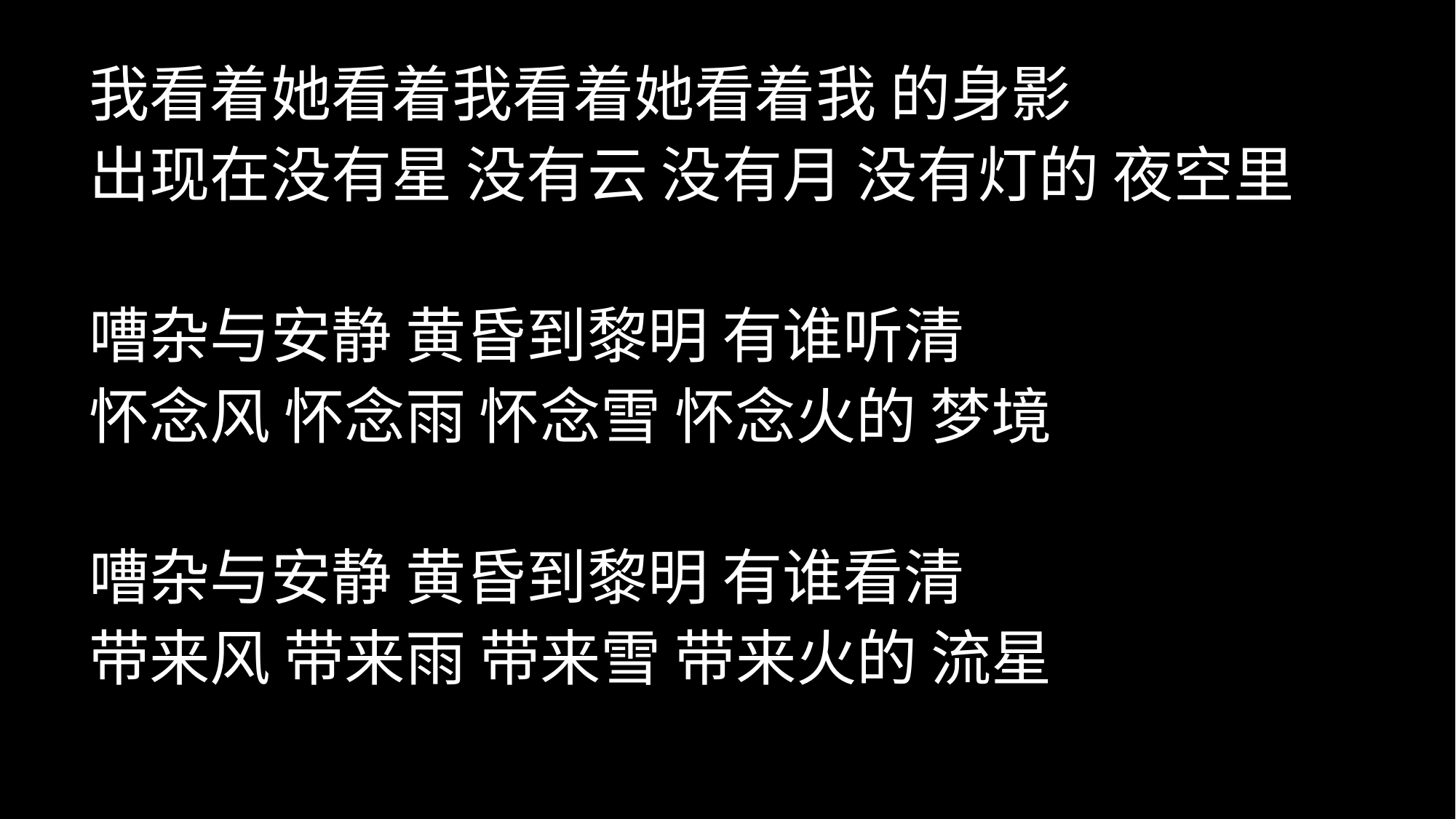

我看着她看着我看着她看着我 的身影
出现在没有星 没有云 没有月 没有灯的 夜空里

嘈杂与安静 黄昏到黎明 有谁听清
怀念风 怀念雨 怀念雪 怀念火的 梦境

嘈杂与安静 黄昏到黎明 有谁看清
带来风 带来雨 带来雪 带来火的 流星